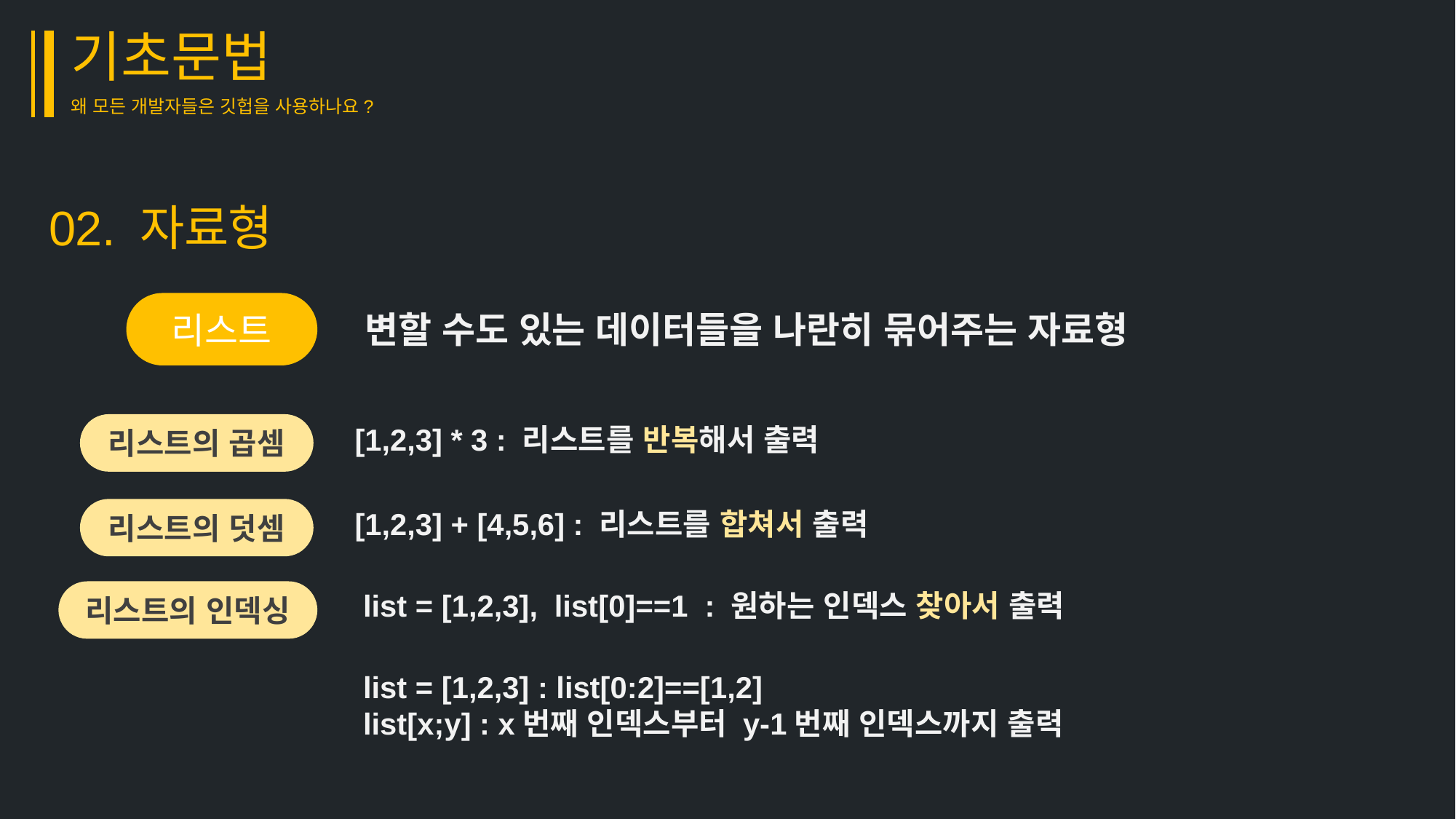

기초문법

왜 모든 개발자들은 깃헙을 사용하나요?
02. 자료형
리스트
변할 수도 있는 데이터들을 나란히 묶어주는 자료형
리스트의 곱셈
[1,2,3] * 3 : 리스트를 반복해서 출력
리스트의 덧셈
[1,2,3] + [4,5,6] : 리스트를 합쳐서 출력
리스트의 인덱싱
list = [1,2,3],  list[0]==1  : 원하는 인덱스 찾아서 출력
list = [1,2,3] : list[0:2]==[1,2]
list[x;y] : x번째 인덱스부터 y-1번째 인덱스까지 출력